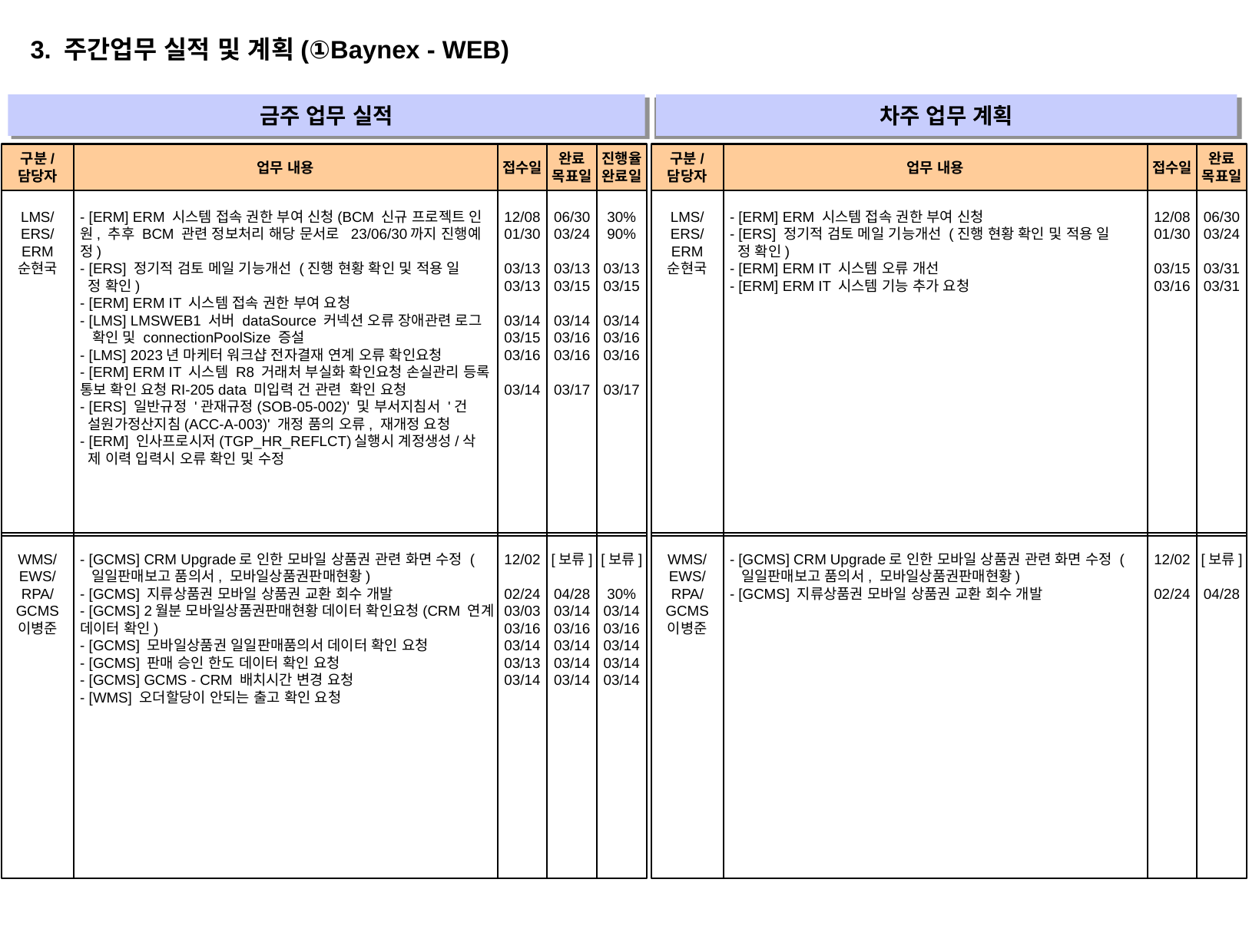

3. 주간업무 실적 및 계획(①Baynex - WEB)
금주 업무 실적
차주 업무 계획
" "
" "
구분/
담당자
업무 내용
접수일
완료
목표일
진행율
완료일
구분/
담당자
업무 내용
접수일
완료
목표일
LMS/
ERS/
ERM
순현국

- [ERM] ERM 시스템 접속 권한 부여 신청(BCM 신규 프로젝트 인원, 추후 BCM 관련 정보처리 해당 문서로  23/06/30까지 진행예정)
- [ERS] 정기적 검토 메일 기능개선 (진행 현황 확인 및 적용 일
  정 확인)
- [ERM] ERM IT 시스템 접속 권한 부여 요청
- [LMS] LMSWEB1 서버 dataSource 커넥션 오류 장애관련 로그
   확인 및 connectionPoolSize 증설
- [LMS] 2023년 마케터 워크샵 전자결재 연계 오류 확인요청
- [ERM] ERM IT 시스템 R8 거래처 부실화 확인요청 손실관리 등록 통보 확인 요청RI-205 data 미입력 건 관련  확인 요청
- [ERS] 일반규정 '관재규정(SOB-05-002)' 및 부서지침서 '건
  설원가정산지침(ACC-A-003)' 개정 품의 오류, 재개정 요청
- [ERM] 인사프로시저(TGP_HR_REFLCT)실행시 계정생성/삭
  제 이력 입력시 오류 확인 및 수정
12/08
01/30
03/13
03/13
03/14
03/15
03/16
03/14
06/30
03/24
03/13
03/15
03/14
03/16
03/16
03/17
30%
90%
03/13
03/15
03/14
03/16
03/16
03/17
LMS/
ERS/
ERM
순현국

- [ERM] ERM 시스템 접속 권한 부여 신청
- [ERS] 정기적 검토 메일 기능개선 (진행 현황 확인 및 적용 일
  정 확인)
- [ERM] ERM IT 시스템 오류 개선
- [ERM] ERM IT 시스템 기능 추가 요청
12/08
01/30
03/15
03/16
06/30
03/24
03/31
03/31
WMS/
EWS/
RPA/
GCMS
이병준

- [GCMS] CRM Upgrade로 인한 모바일 상품권 관련 화면 수정 (
  일일판매보고 품의서, 모바일상품권판매현황)
- [GCMS] 지류상품권 모바일 상품권 교환 회수 개발
- [GCMS] 2월분 모바일상품권판매현황 데이터 확인요청(CRM 연계 데이터 확인)
- [GCMS] 모바일상품권 일일판매품의서 데이터 확인 요청
- [GCMS] 판매 승인 한도 데이터 확인 요청
- [GCMS] GCMS - CRM 배치시간 변경 요청
- [WMS] 오더할당이 안되는 출고 확인 요청
12/02
02/24
03/03
03/16
03/14
03/13
03/14
[보류]
04/28
03/14
03/16
03/14
03/14
03/14
[보류]
30%
03/14
03/16
03/14
03/14
03/14
WMS/
EWS/
RPA/
GCMS
이병준

- [GCMS] CRM Upgrade로 인한 모바일 상품권 관련 화면 수정 (
  일일판매보고 품의서, 모바일상품권판매현황)
- [GCMS] 지류상품권 모바일 상품권 교환 회수 개발
12/02
02/24
[보류]
04/28